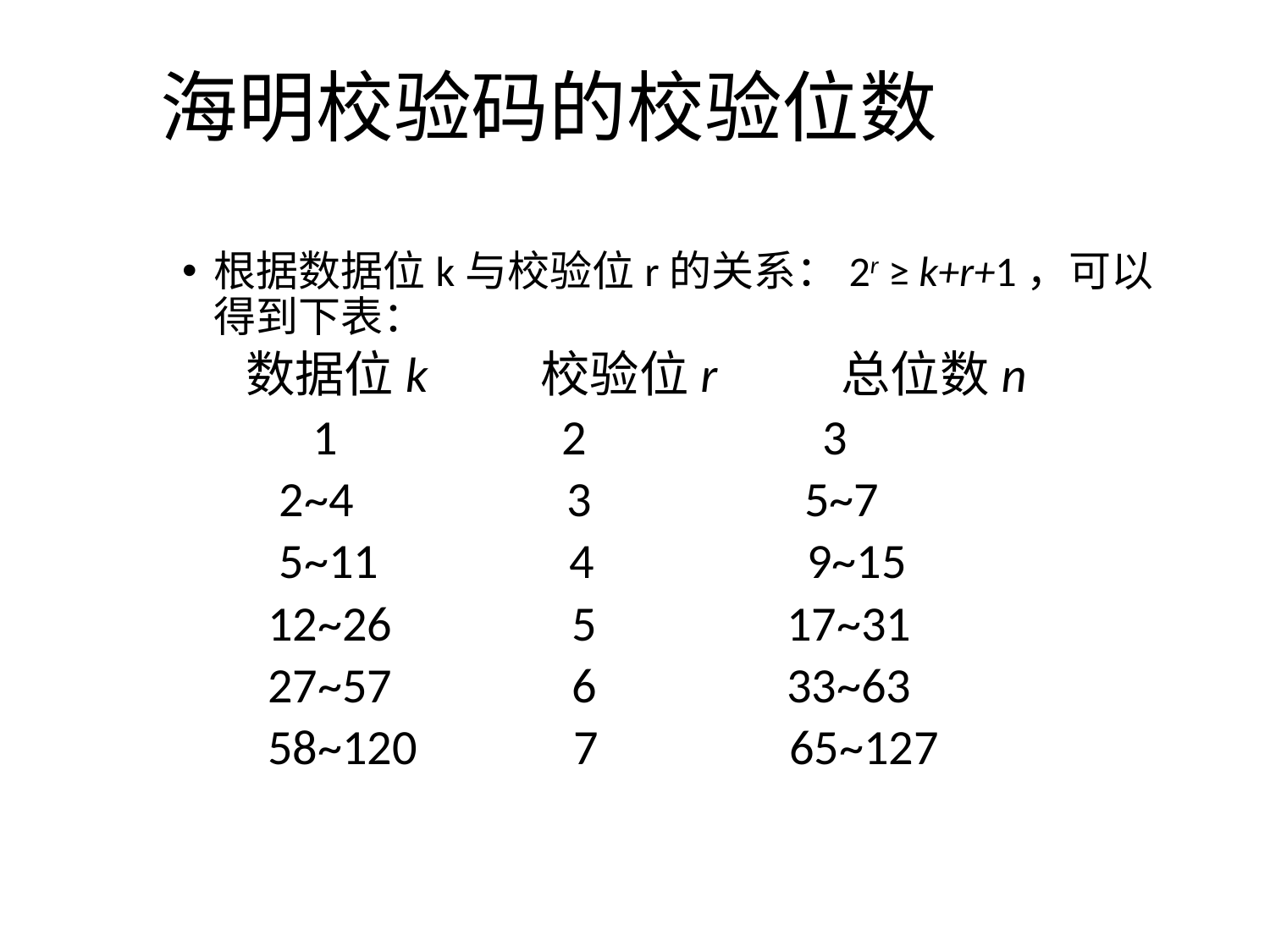

# 海明校验码的校验位数
根据数据位k与校验位r的关系：2r ≥ k+r+1，可以得到下表：
数据位k         校验位r          总位数n
      1                    2                     3
   2~4                   3                   5~7
   5~11                 4                   9~15
  12~26                5                 17~31
  27~57                6                 33~63
  58~120              7                 65~127